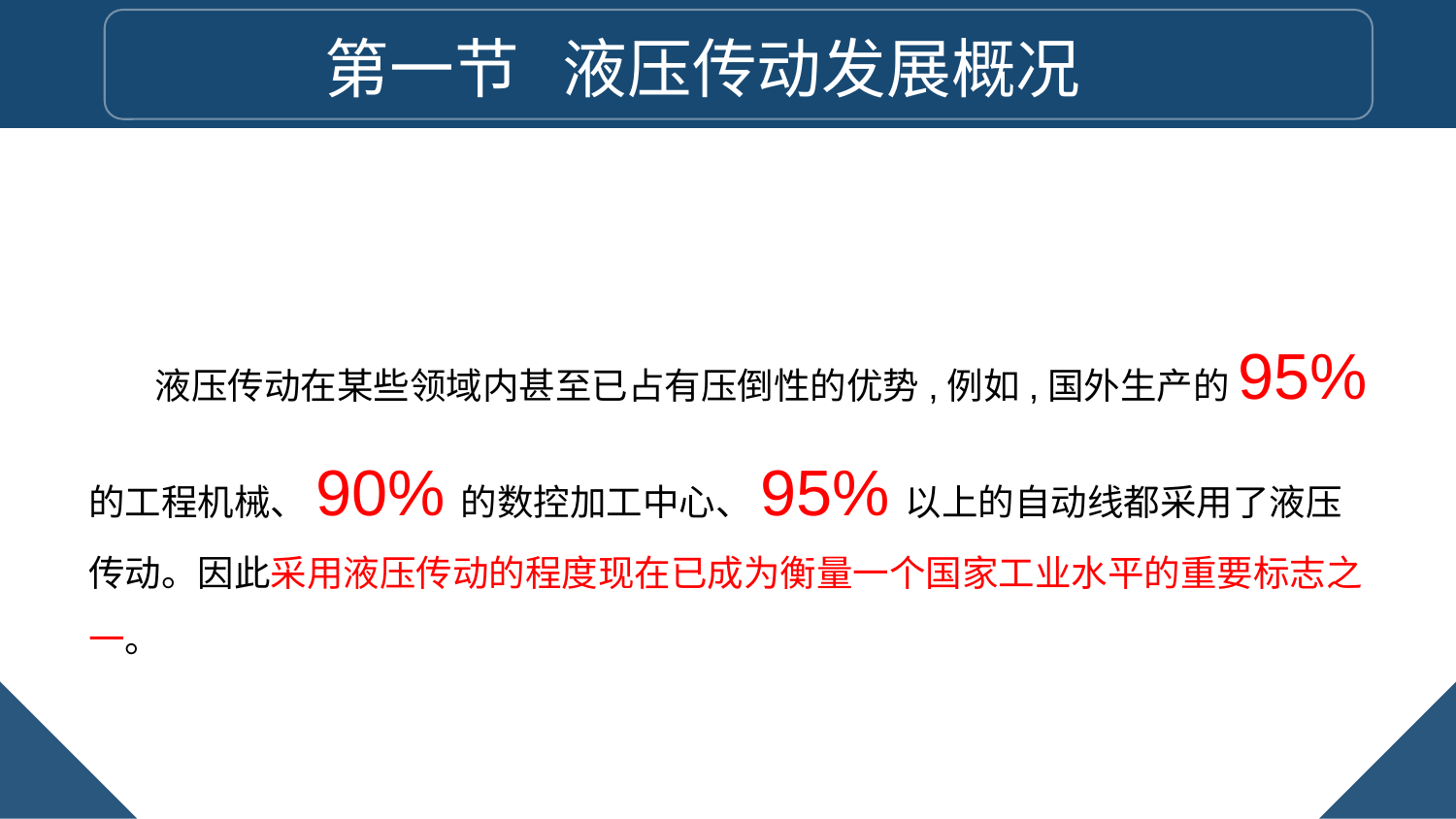

第一节   液压传动发展概况
       液压传动在某些领域内甚至已占有压倒性的优势,例如,国外生产的95%的工程机械、90%的数控加工中心、95%以上的自动线都采用了液压传动。因此采用液压传动的程度现在已成为衡量一个国家工业水平的重要标志之一。